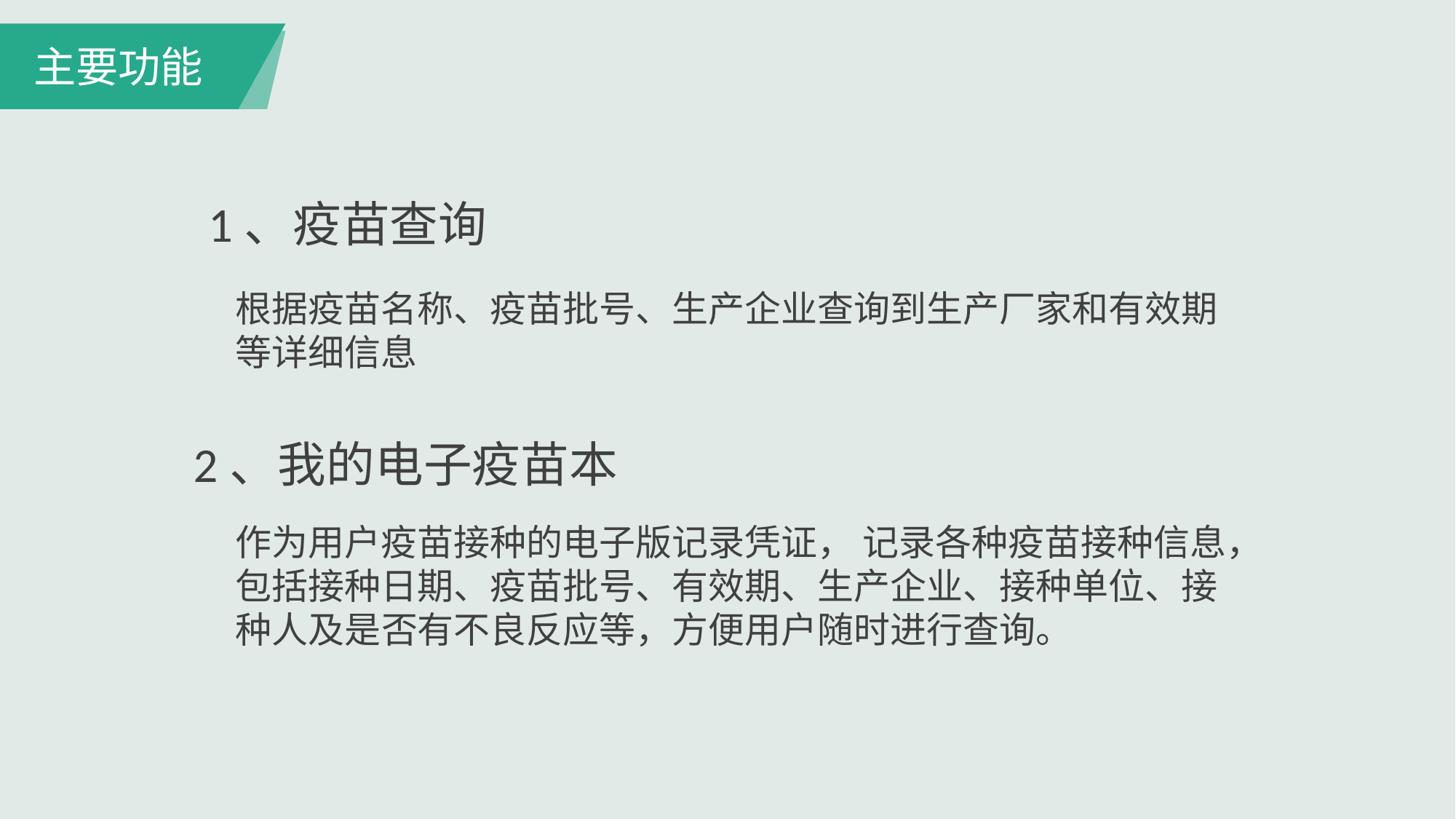

主要功能
1、疫苗查询
根据疫苗名称、疫苗批号、生产企业查询到生产厂家和有效期等详细信息
2、我的电子疫苗本
作为用户疫苗接种的电子版记录凭证， 记录各种疫苗接种信息，包括接种日期、疫苗批号、有效期、生产企业、接种单位、接种人及是否有不良反应等，方便用户随时进行查询。